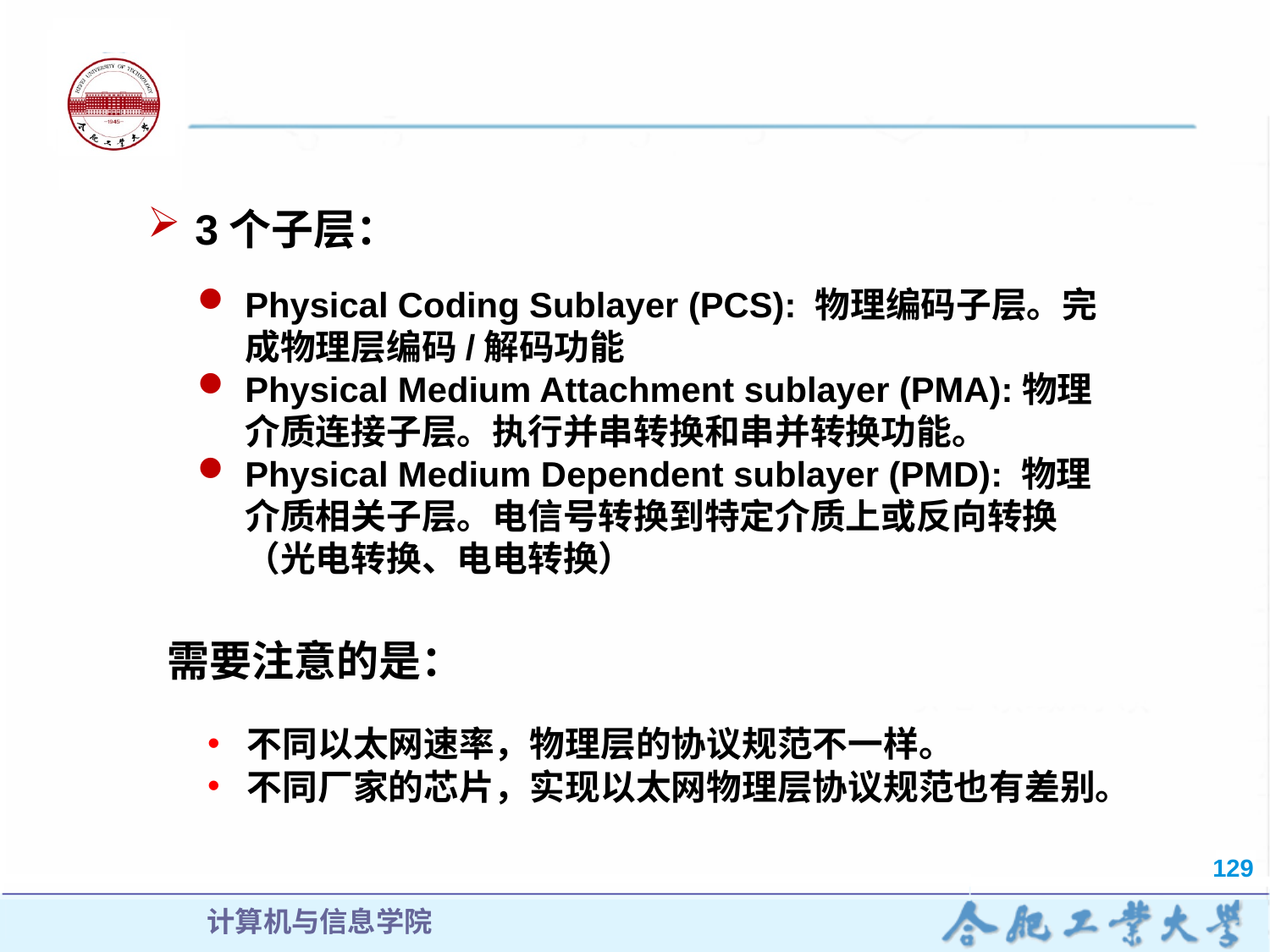

3个子层：
Physical Coding Sublayer (PCS): 物理编码子层。完成物理层编码/解码功能
Physical Medium Attachment sublayer (PMA):物理介质连接子层。执行并串转换和串并转换功能。
Physical Medium Dependent sublayer (PMD): 物理介质相关子层。电信号转换到特定介质上或反向转换（光电转换、电电转换）
需要注意的是：
不同以太网速率，物理层的协议规范不一样。
不同厂家的芯片，实现以太网物理层协议规范也有差别。